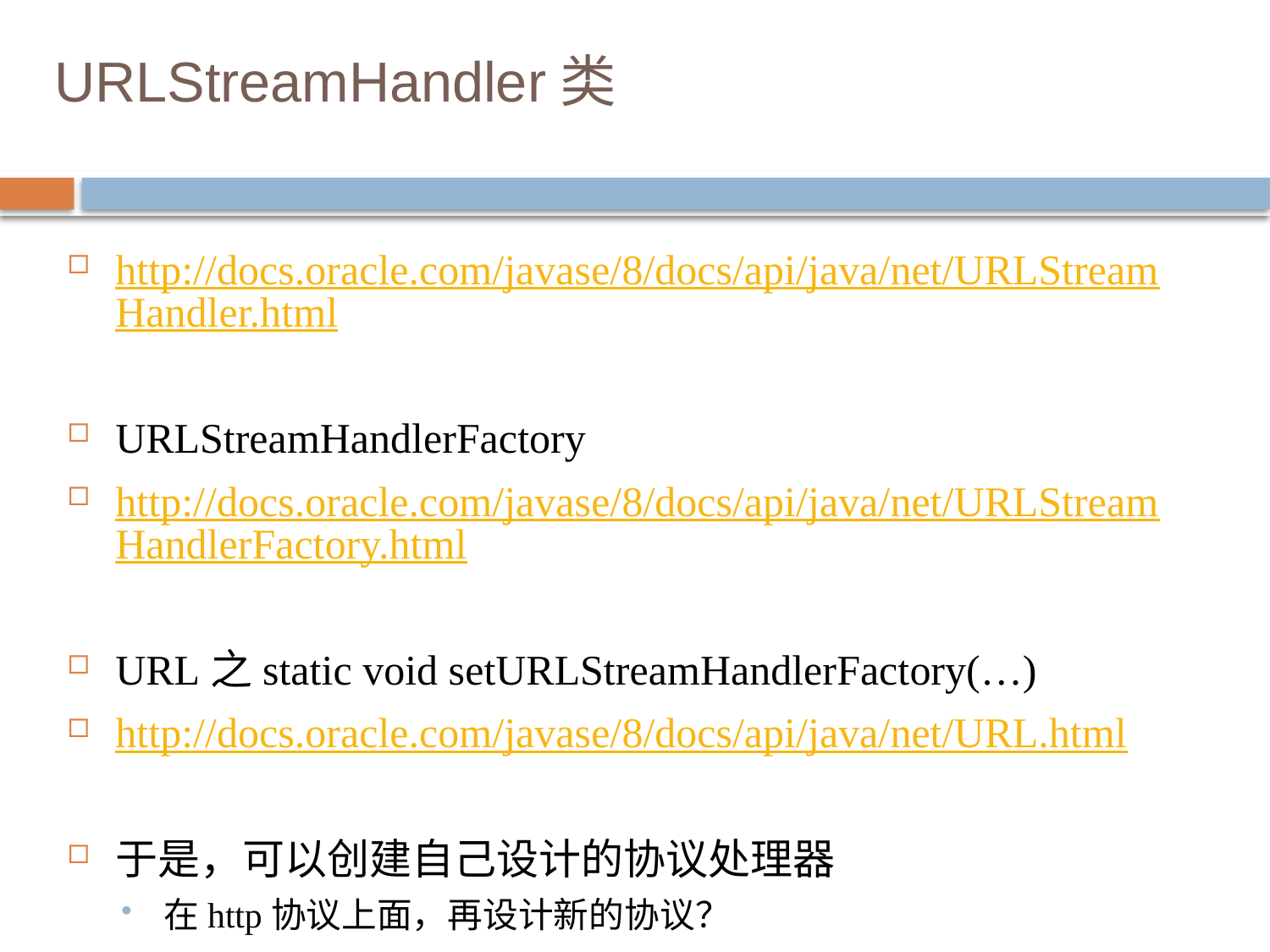

# URLStreamHandler类
http://docs.oracle.com/javase/8/docs/api/java/net/URLStreamHandler.html

URLStreamHandlerFactory
http://docs.oracle.com/javase/8/docs/api/java/net/URLStreamHandlerFactory.html

URL之static void setURLStreamHandlerFactory(…)
http://docs.oracle.com/javase/8/docs/api/java/net/URL.html

于是，可以创建自己设计的协议处理器
在http协议上面，再设计新的协议？